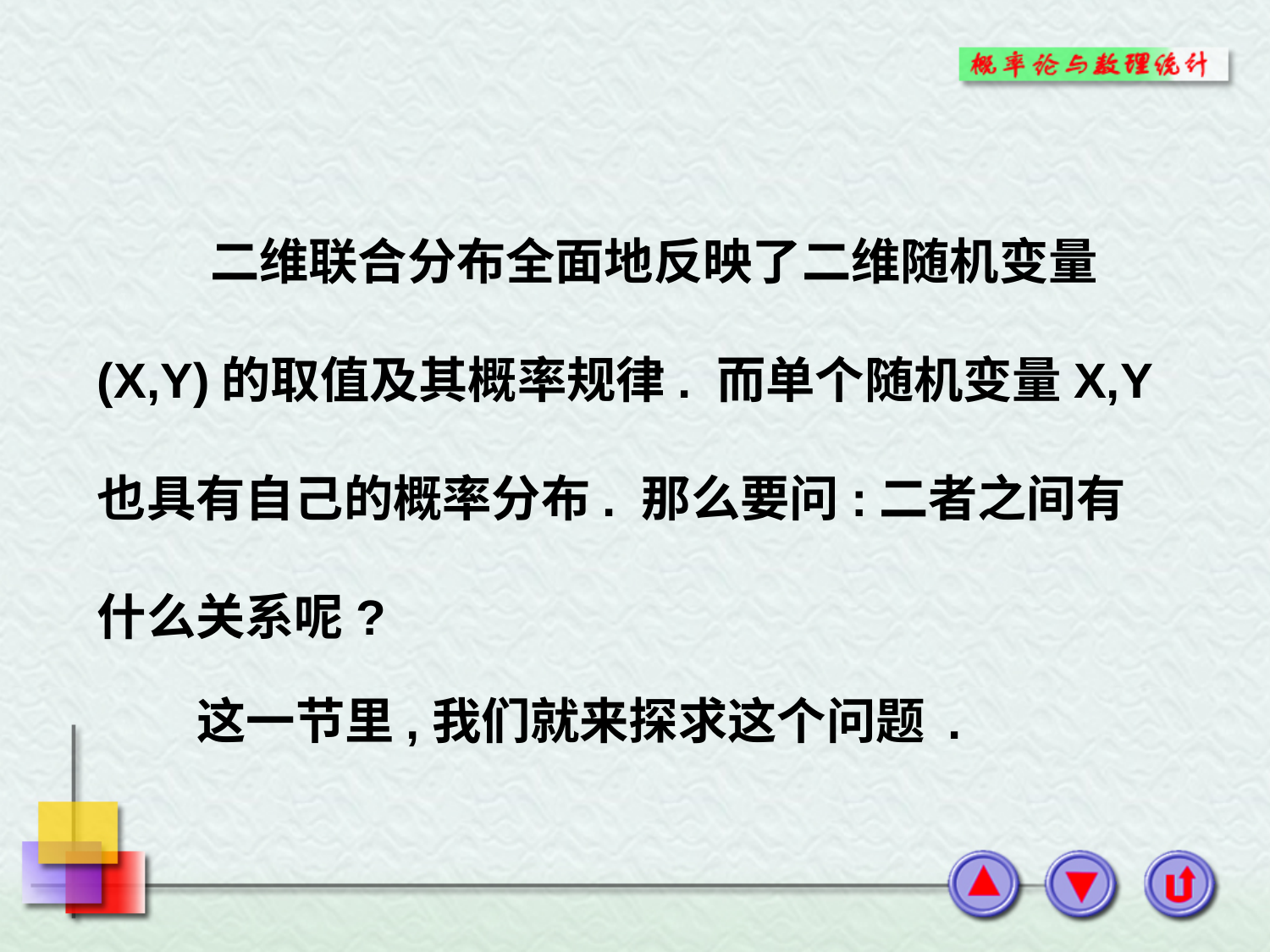

二维联合分布全面地反映了二维随机变量

(X,Y)的取值及其概率规律. 而单个随机变量X,Y

也具有自己的概率分布. 那么要问:二者之间有

什么关系呢?
这一节里,我们就来探求这个问题 .